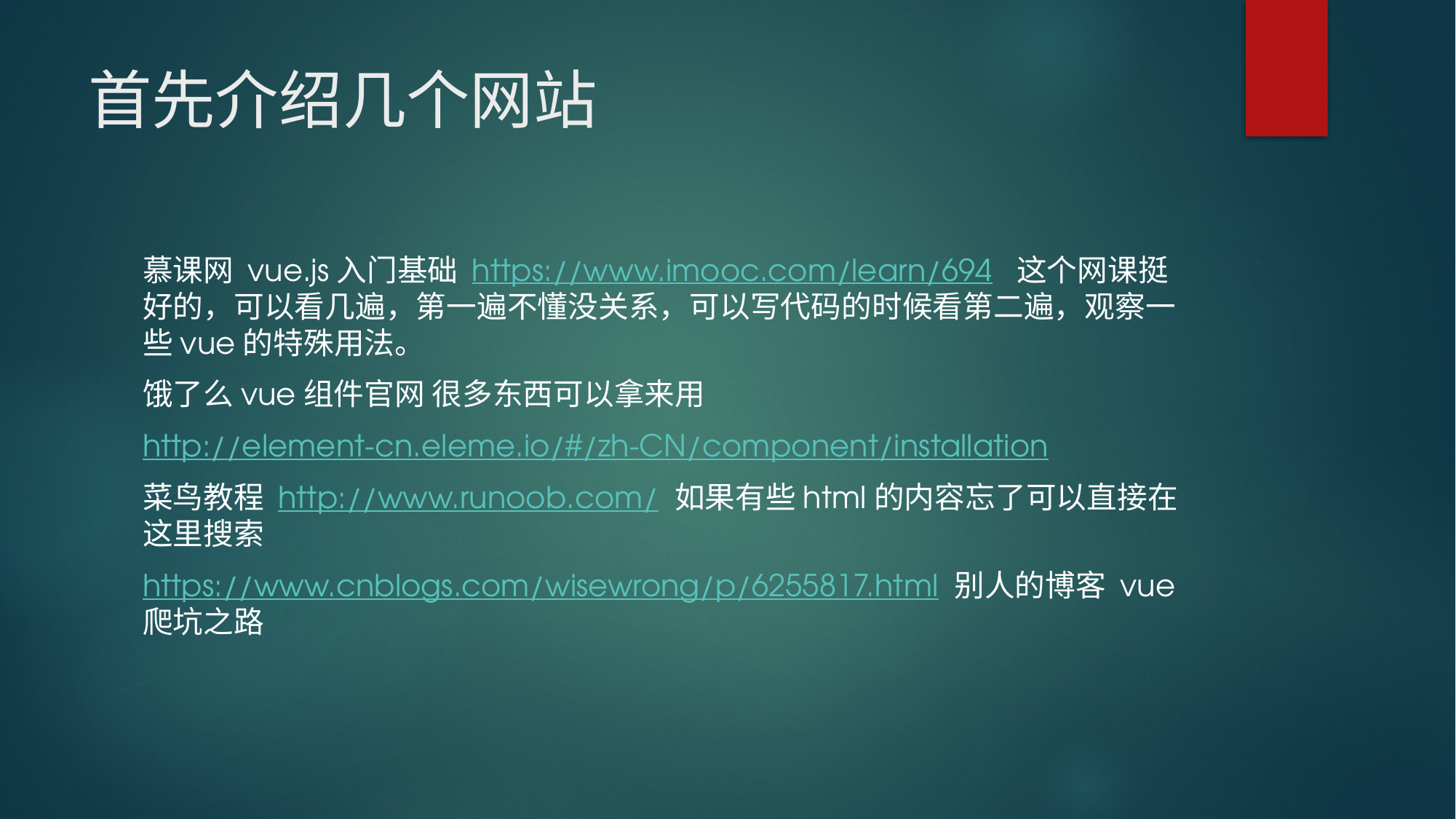

# 首先介绍几个网站
慕课网 vue.js入门基础 https://www.imooc.com/learn/694  这个网课挺好的，可以看几遍，第一遍不懂没关系，可以写代码的时候看第二遍，观察一些vue的特殊用法。
饿了么vue组件官网 很多东西可以拿来用
http://element-cn.eleme.io/#/zh-CN/component/installation
菜鸟教程 http://www.runoob.com/ 如果有些html的内容忘了可以直接在这里搜索
https://www.cnblogs.com/wisewrong/p/6255817.html 别人的博客 vue爬坑之路